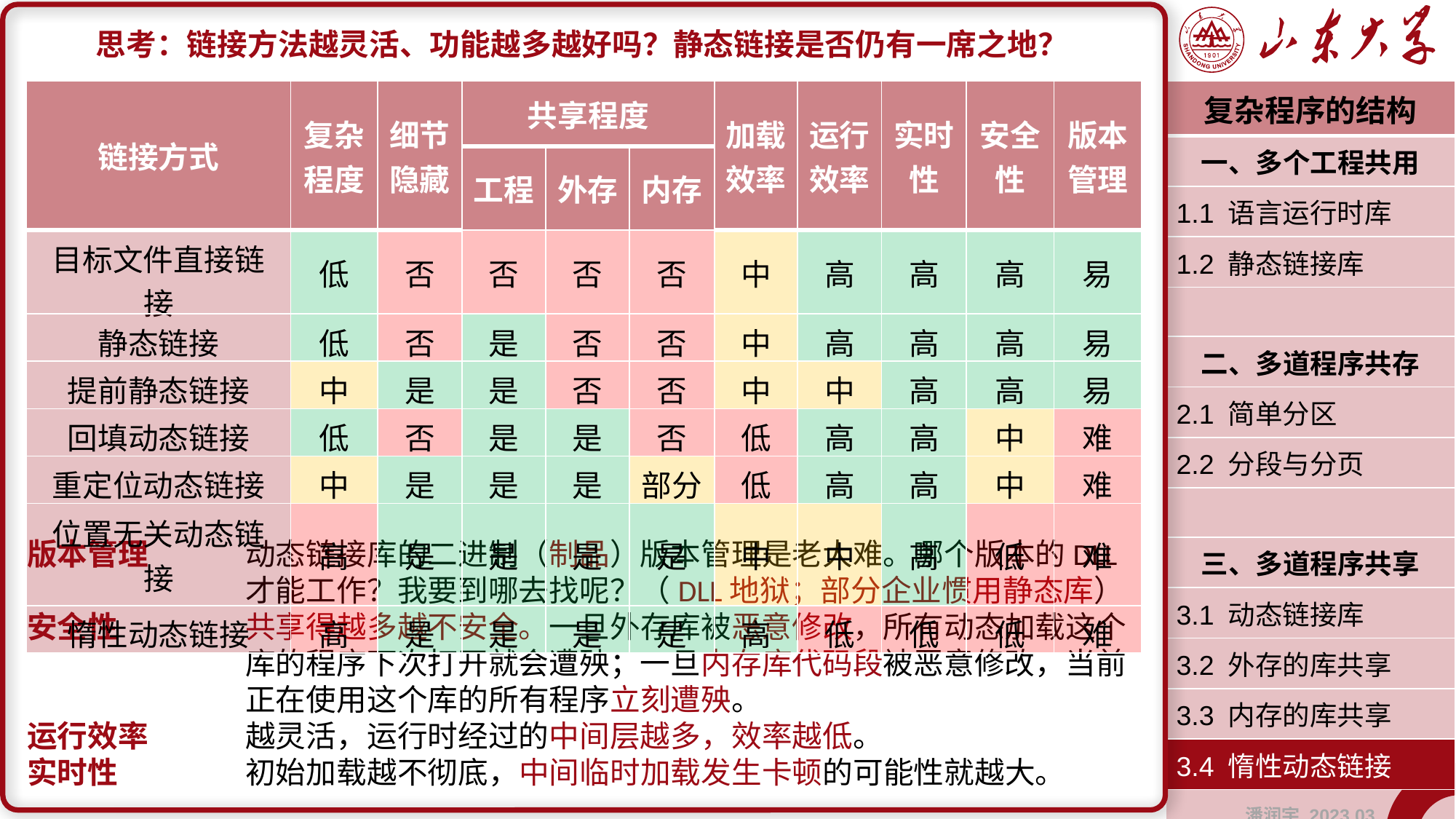

思考：链接方法越灵活、功能越多越好吗？静态链接是否仍有一席之地？

版本管理	动态链接库的二进制（制品）版本管理是老大难。哪个版本的DLL			才能工作？我要到哪去找呢？（DLL地狱；部分企业惯用静态库）
安全性		共享得越多越不安全。一旦外存库被恶意修改，所有动态加载这个		库的程序下次打开就会遭殃；一旦内存库代码段被恶意修改，当前		正在使用这个库的所有程序立刻遭殃。
运行效率	越灵活，运行时经过的中间层越多，效率越低。
实时性		初始加载越不彻底，中间临时加载发生卡顿的可能性就越大。
| 链接方式 | 复杂程度 | 细节隐藏 | 共享程度 |  |  | 加载效率 | 运行效率 | 实时性 | 安全性 | 版本管理 |
| --- | --- | --- | --- | --- | --- | --- | --- | --- | --- | --- |
|  |  |  | 工程 | 外存 | 内存 |  |  |  |  |  |
| 目标文件直接链接 | 低 | 否 | 否 | 否 | 否 | 中 | 高 | 高 | 高 | 易 |
| 静态链接 | 低 | 否 | 是 | 否 | 否 | 中 | 高 | 高 | 高 | 易 |
| 提前静态链接 | 中 | 是 | 是 | 否 | 否 | 中 | 中 | 高 | 高 | 易 |
| 回填动态链接 | 低 | 否 | 是 | 是 | 否 | 低 | 高 | 高 | 中 | 难 |
| 重定位动态链接 | 中 | 是 | 是 | 是 | 部分 | 低 | 高 | 高 | 中 | 难 |
| 位置无关动态链接 | 高 | 是 | 是 | 是 | 是 | 中 | 中 | 高 | 低 | 难 |
| 惰性动态链接 | 高 | 是 | 是 | 是 | 是 | 高 | 低 | 低 | 低 | 难 |
| 复杂程序的结构 |
| --- |
| 一、多个工程共用 |
| 1.1 语言运行时库 |
| 1.2 静态链接库 |
|  |
| 二、多道程序共存 |
| 2.1 简单分区 |
| 2.2 分段与分页 |
|  |
| 三、多道程序共享 |
| 3.1 动态链接库 |
| 3.2 外存的库共享 |
| 3.3 内存的库共享 |
| 3.4 惰性动态链接 |
| 潘润宇 2023.03 |